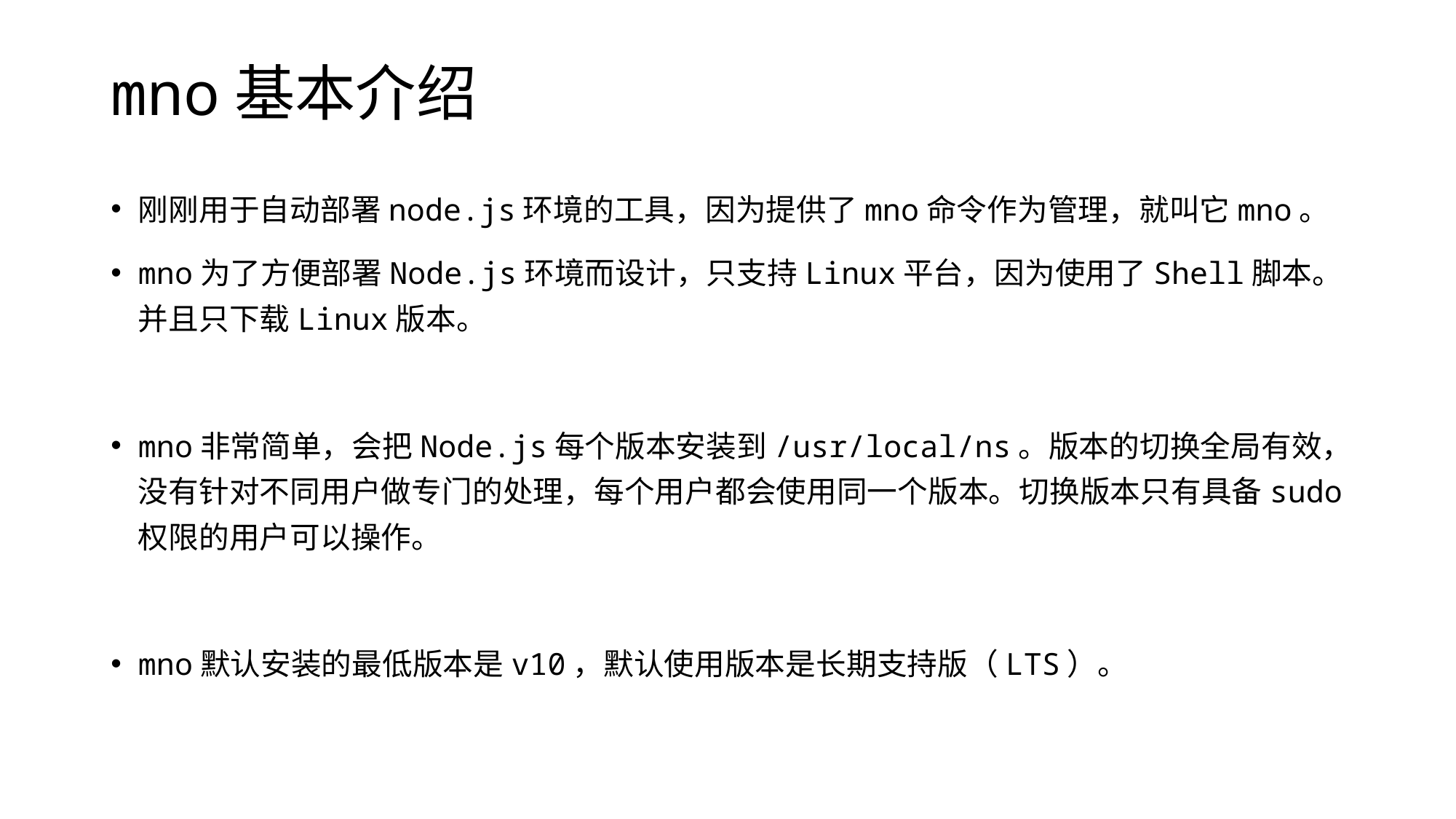

# mno基本介绍
刚刚用于自动部署node.js环境的工具，因为提供了mno命令作为管理，就叫它mno。
mno为了方便部署Node.js环境而设计，只支持Linux平台，因为使用了Shell脚本。并且只下载Linux版本。

mno非常简单，会把Node.js每个版本安装到/usr/local/ns。版本的切换全局有效，没有针对不同用户做专门的处理，每个用户都会使用同一个版本。切换版本只有具备sudo权限的用户可以操作。

mno默认安装的最低版本是v10，默认使用版本是长期支持版（LTS）。